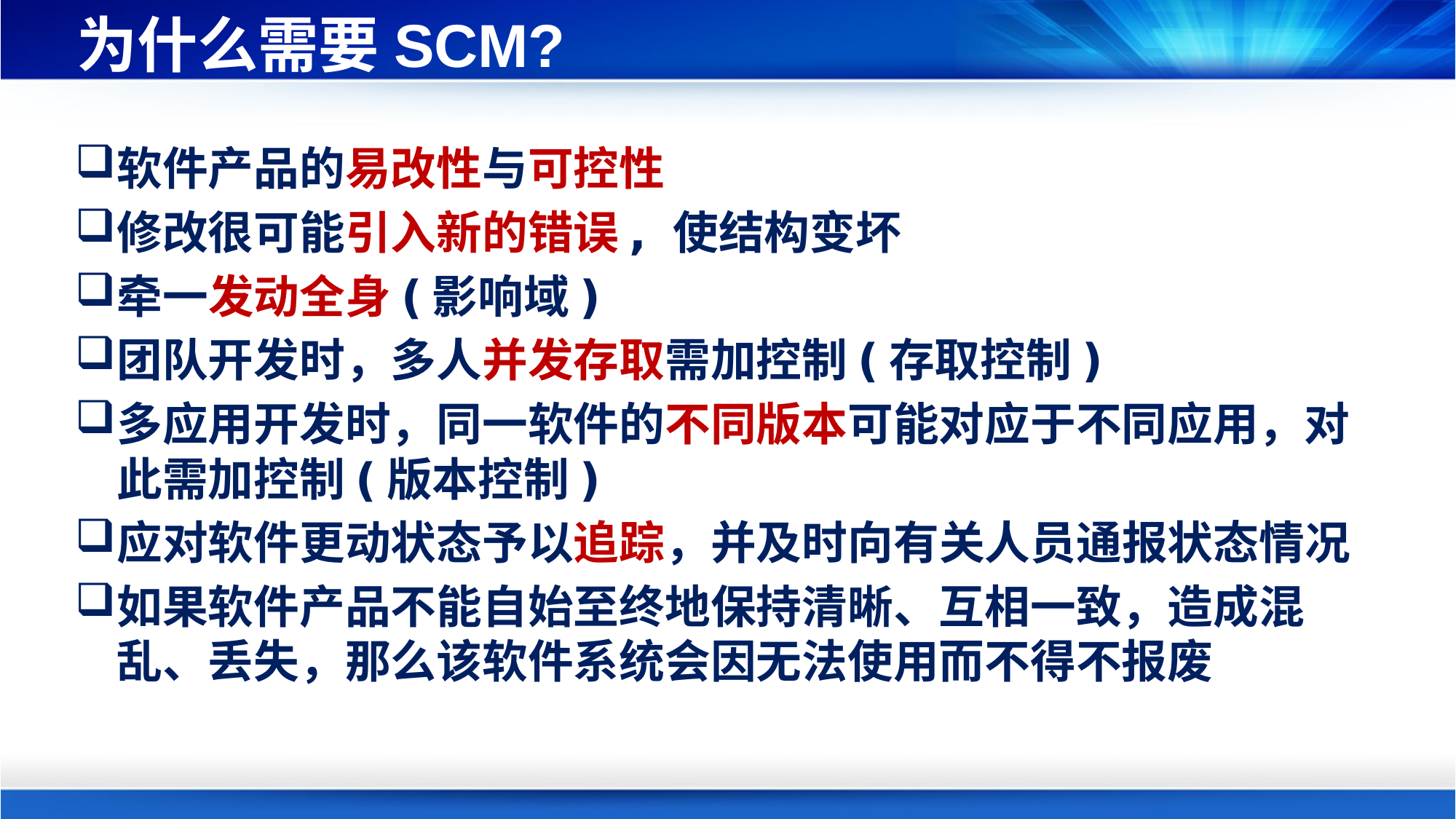

# 为什么需要SCM?
软件产品的易改性与可控性
修改很可能引入新的错误, 使结构变坏
牵一发动全身(影响域)
团队开发时，多人并发存取需加控制(存取控制)
多应用开发时，同一软件的不同版本可能对应于不同应用，对此需加控制(版本控制)
应对软件更动状态予以追踪，并及时向有关人员通报状态情况
如果软件产品不能自始至终地保持清晰、互相一致，造成混乱、丢失，那么该软件系统会因无法使用而不得不报废